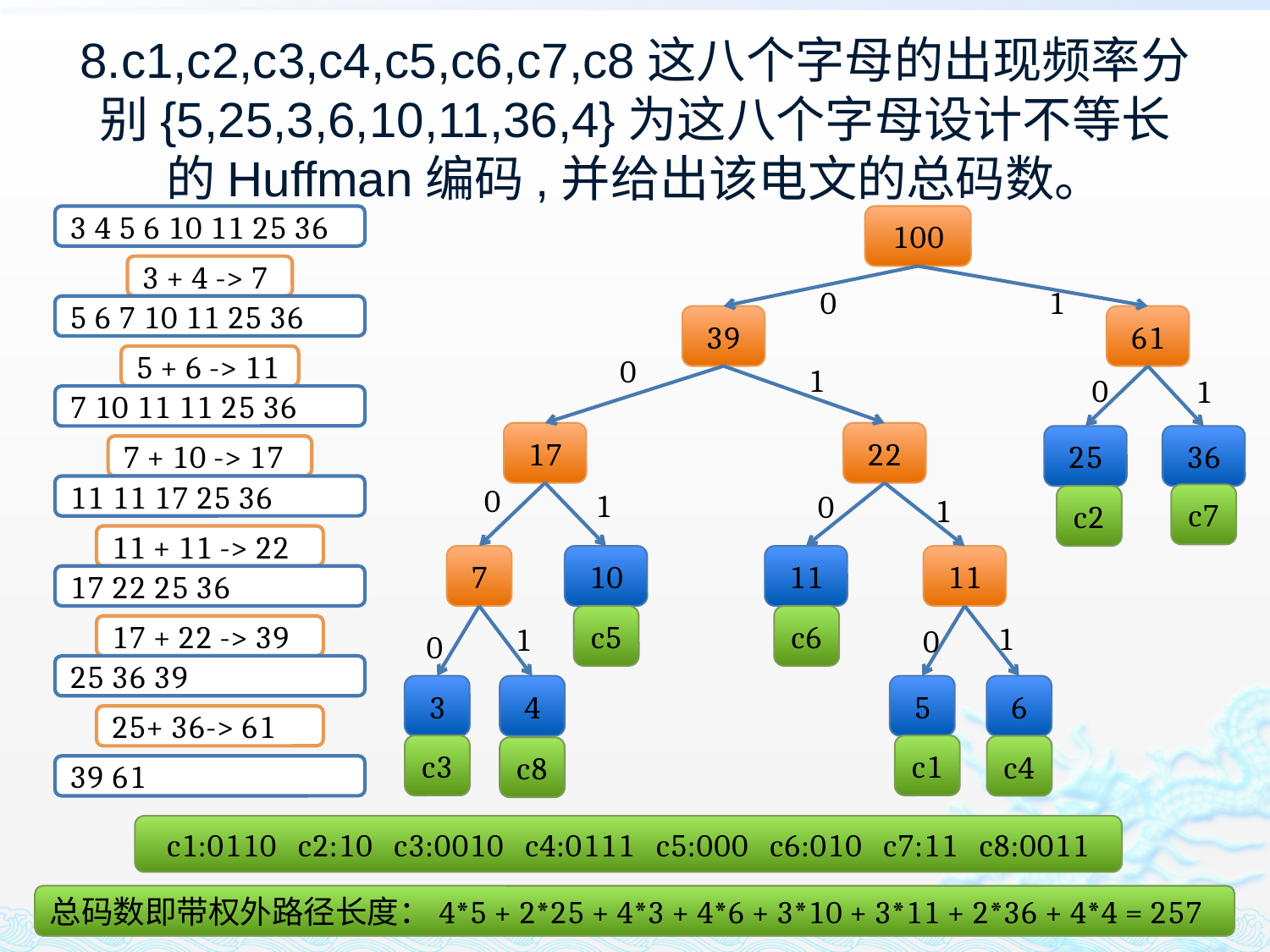

# 8.c1,c2,c3,c4,c5,c6,c7,c8这八个字母的出现频率分别{5,25,3,6,10,11,36,4}为这八个字母设计不等长的Huffman编码,并给出该电文的总码数。
3 4 5 6 10 11 25 36
100
3 + 4 -> 7
0
1
5 6 7 10 11 25 36
39
61
0
5 + 6 -> 11
1
0
1
7 10 11 11 25 36
17
22
25
36
7 + 10 -> 17
0
11 11 17 25 36
1
0
1
c7
c2
11 + 11 -> 22
7
10
11
11
17 22 25 36
c5
c6
1
1
0
17 + 22 -> 39
0
25 36 39
3
4
5
6
25+ 36-> 61
c3
c1
c4
c8
39 61
c1:0110   c2:10   c3:0010   c4:0111   c5:000   c6:010   c7:11   c8:0011
总码数即带权外路径长度：4*5 + 2*25 + 4*3 + 4*6 + 3*10 + 3*11 + 2*36 + 4*4 = 257